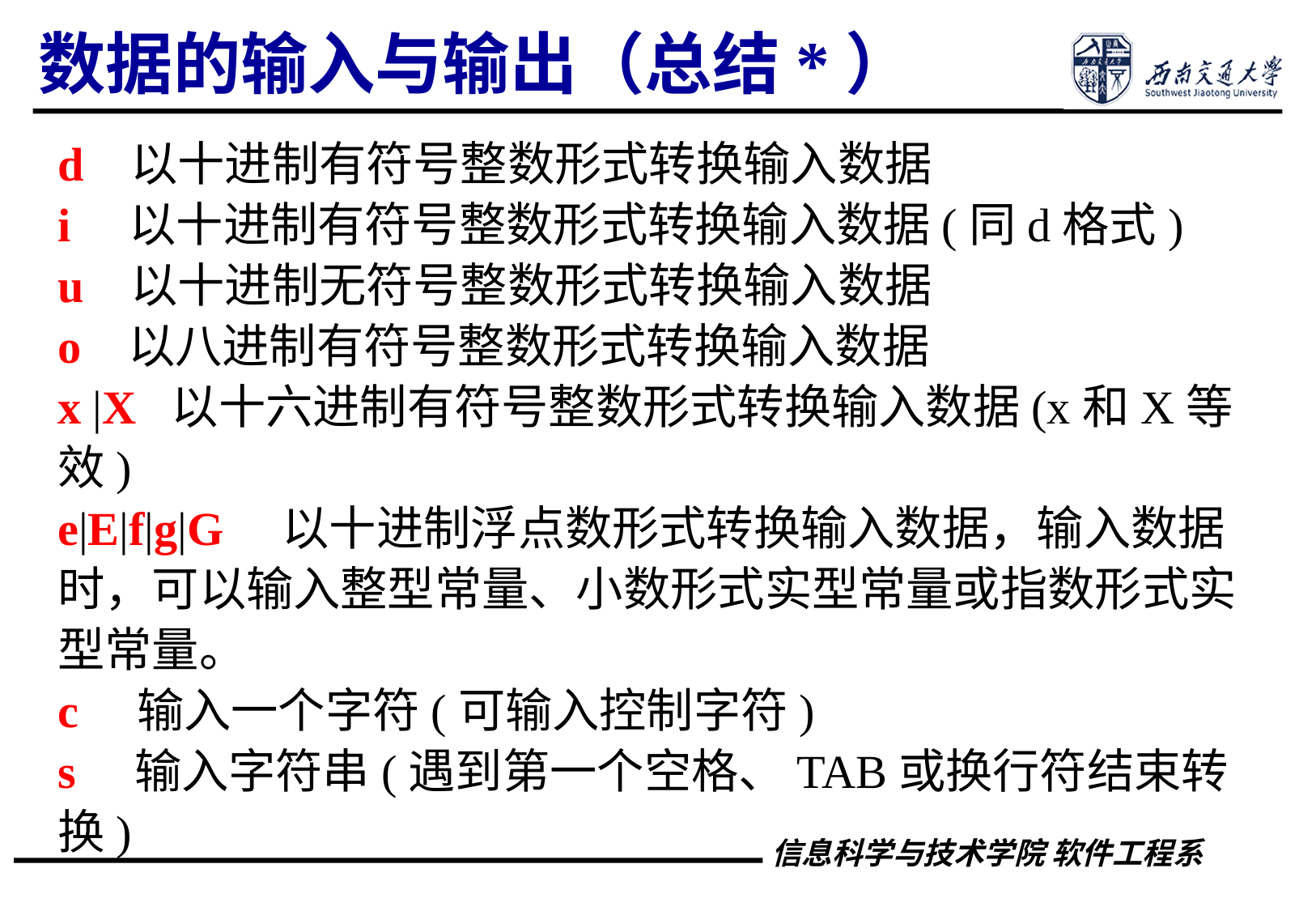

数据的输入与输出（总结*）
d   以十进制有符号整数形式转换输入数据
i    以十进制有符号整数形式转换输入数据(同d格式)
u   以十进制无符号整数形式转换输入数据
o   以八进制有符号整数形式转换输入数据
x |X  以十六进制有符号整数形式转换输入数据(x和X等效)
e|E|f|g|G    以十进制浮点数形式转换输入数据，输入数据时，可以输入整型常量、小数形式实型常量或指数形式实型常量。
c    输入一个字符(可输入控制字符)
s    输入字符串(遇到第一个空格、TAB或换行符结束转换)